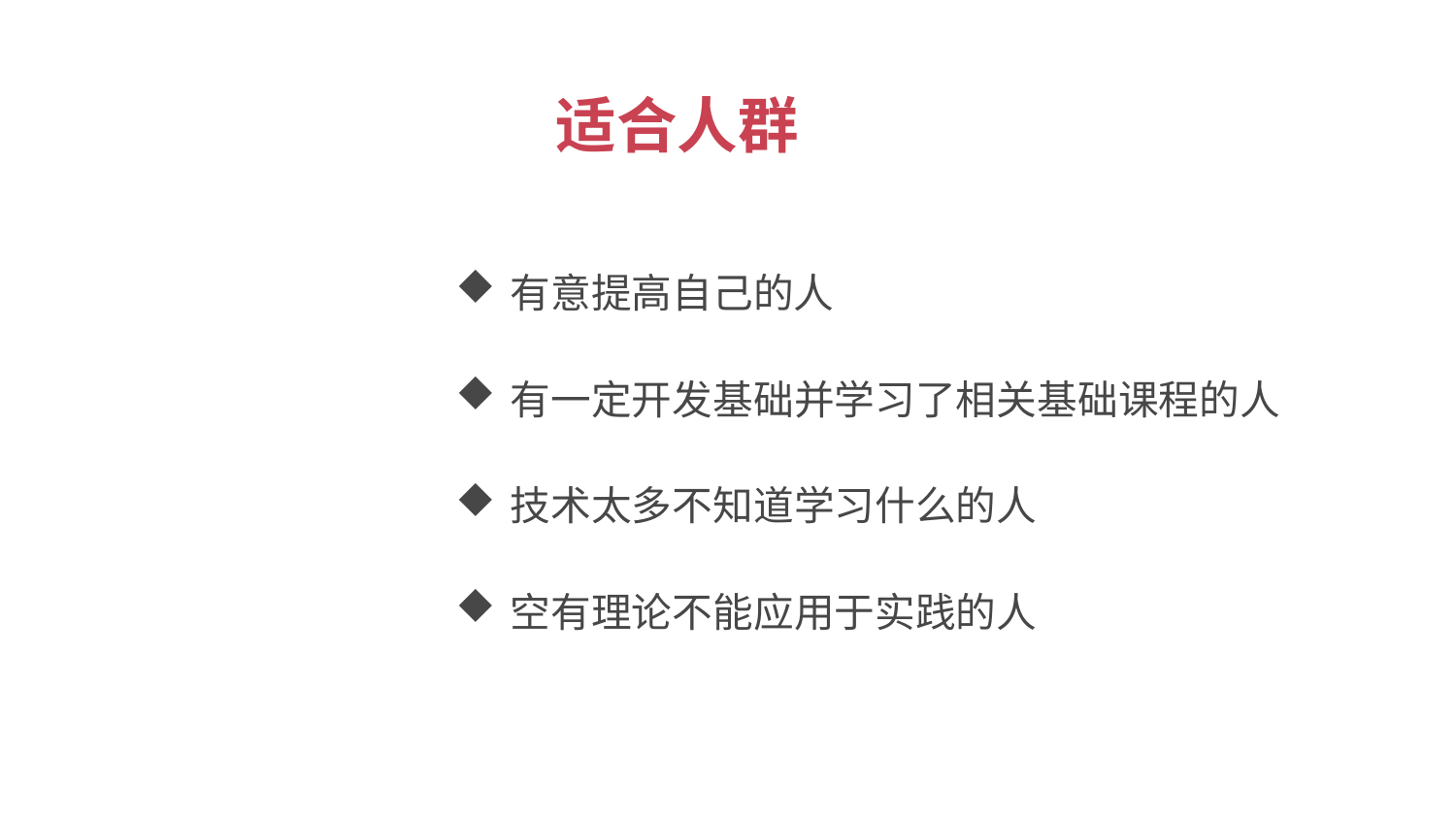

适合人群
有意提高自己的人
有一定开发基础并学习了相关基础课程的人
技术太多不知道学习什么的人
空有理论不能应用于实践的人